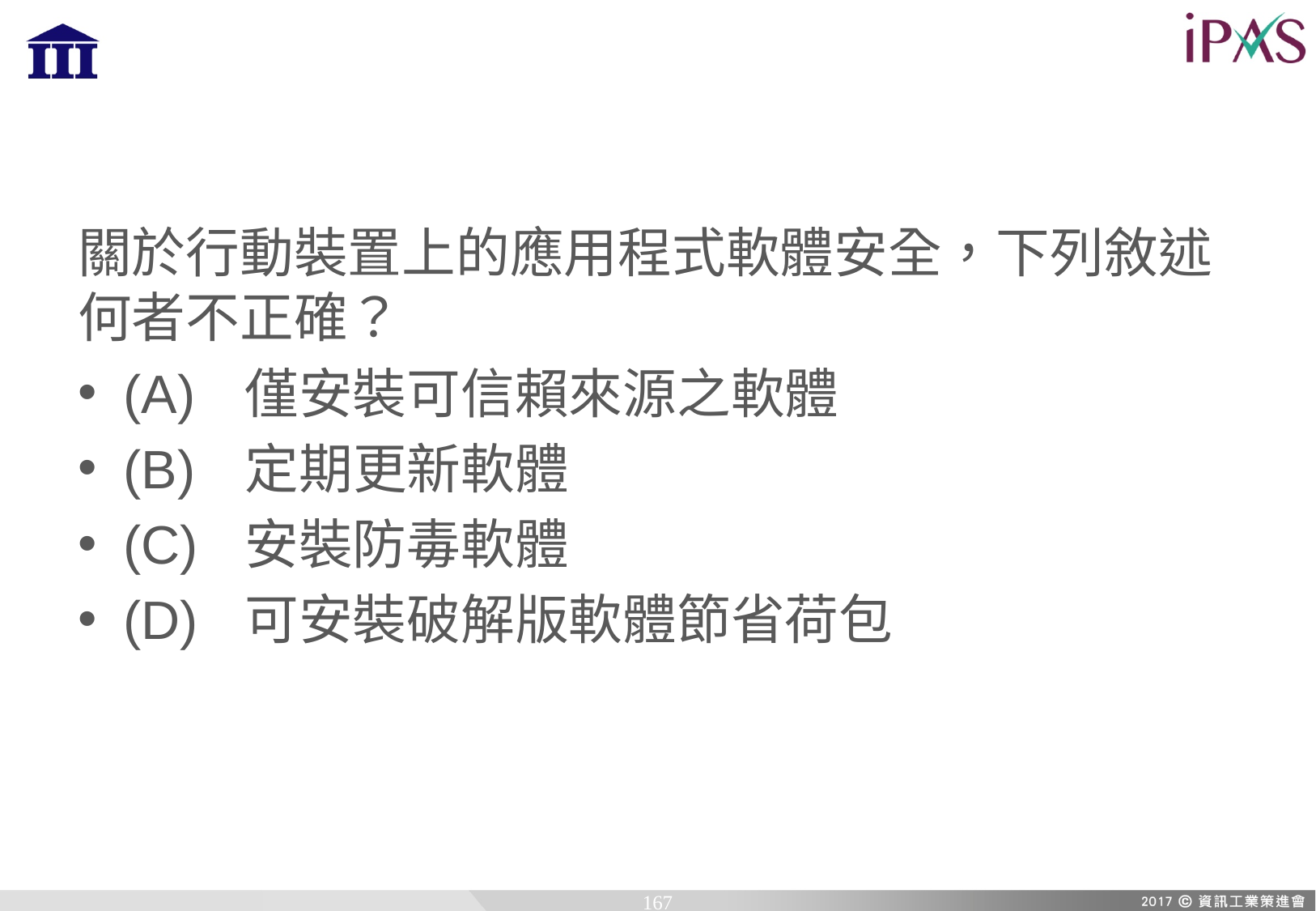

關於行動裝置上的應用程式軟體安全，下列敘述何者不正確？
(A)	僅安裝可信賴來源之軟體
(B)	定期更新軟體
(C)	安裝防毒軟體
(D)	可安裝破解版軟體節省荷包
167